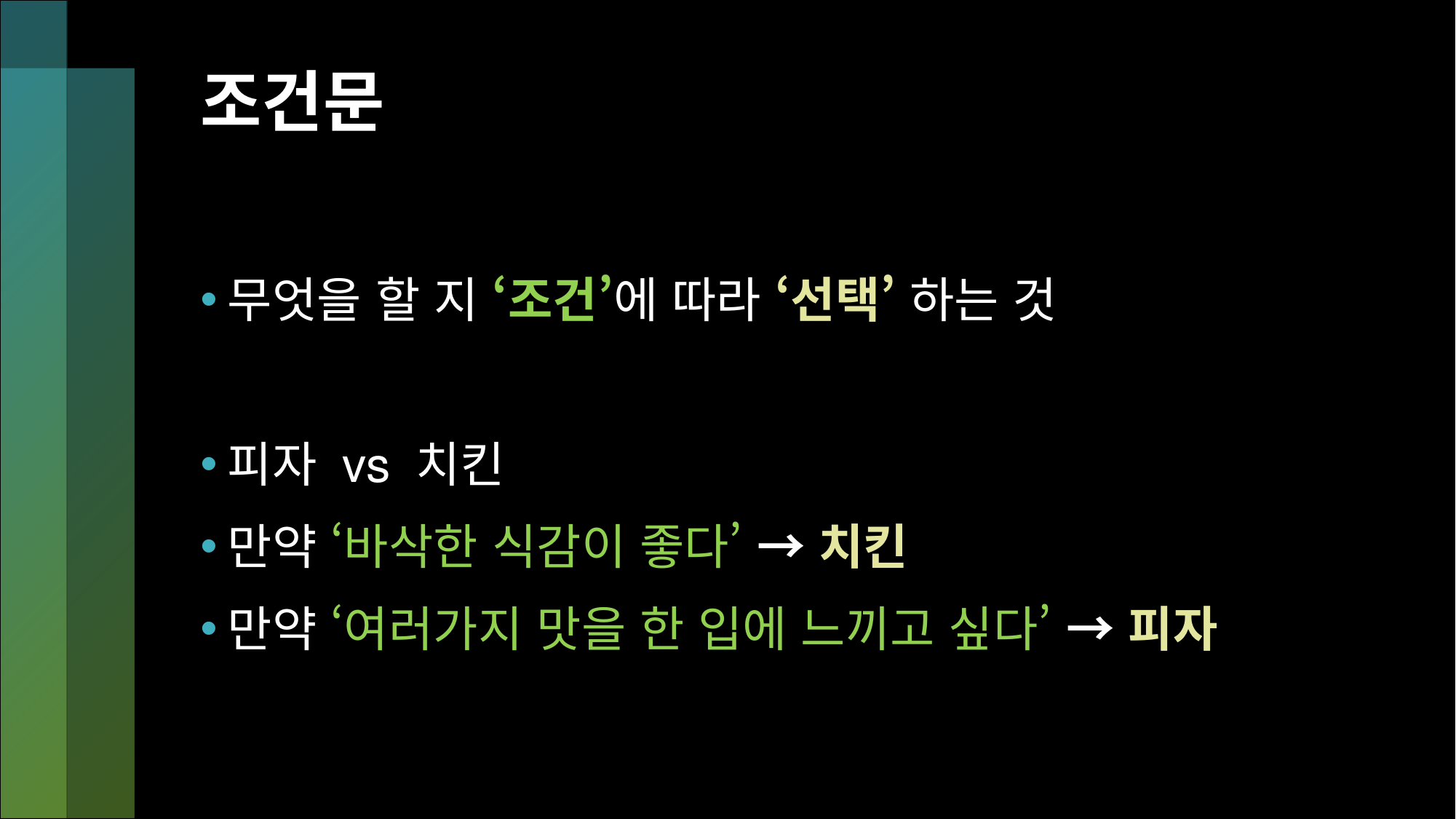

# 조건문
무엇을 할 지 ‘조건’에 따라 ‘선택’ 하는 것

피자 vs 치킨
만약 ‘바삭한 식감이 좋다’ → 치킨
만약 ‘여러가지 맛을 한 입에 느끼고 싶다’ → 피자